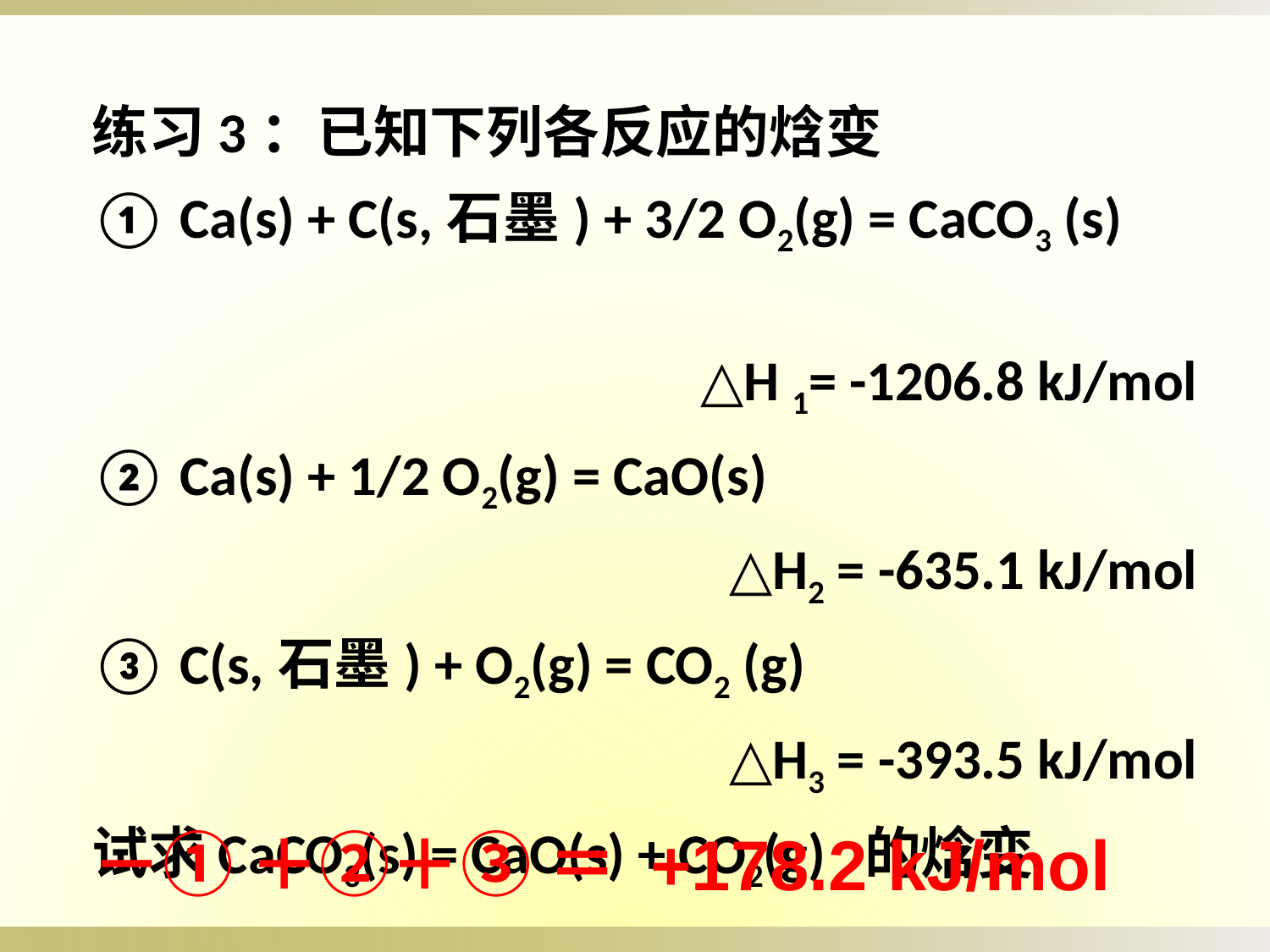

练习3：已知下列各反应的焓变
① Ca(s) + C(s,石墨) + 3/2 O2(g) = CaCO3 (s)
   △H 1= -1206.8 kJ/mol
② Ca(s) + 1/2 O2(g) = CaO(s)
 △H2 = -635.1 kJ/mol
③ C(s,石墨) + O2(g) = CO2 (g)
 △H3 = -393.5 kJ/mol
试求CaCO3(s) = CaO(s) + CO2(g)  的焓变
－① ＋②＋③ ＝ +178.2 kJ/mol